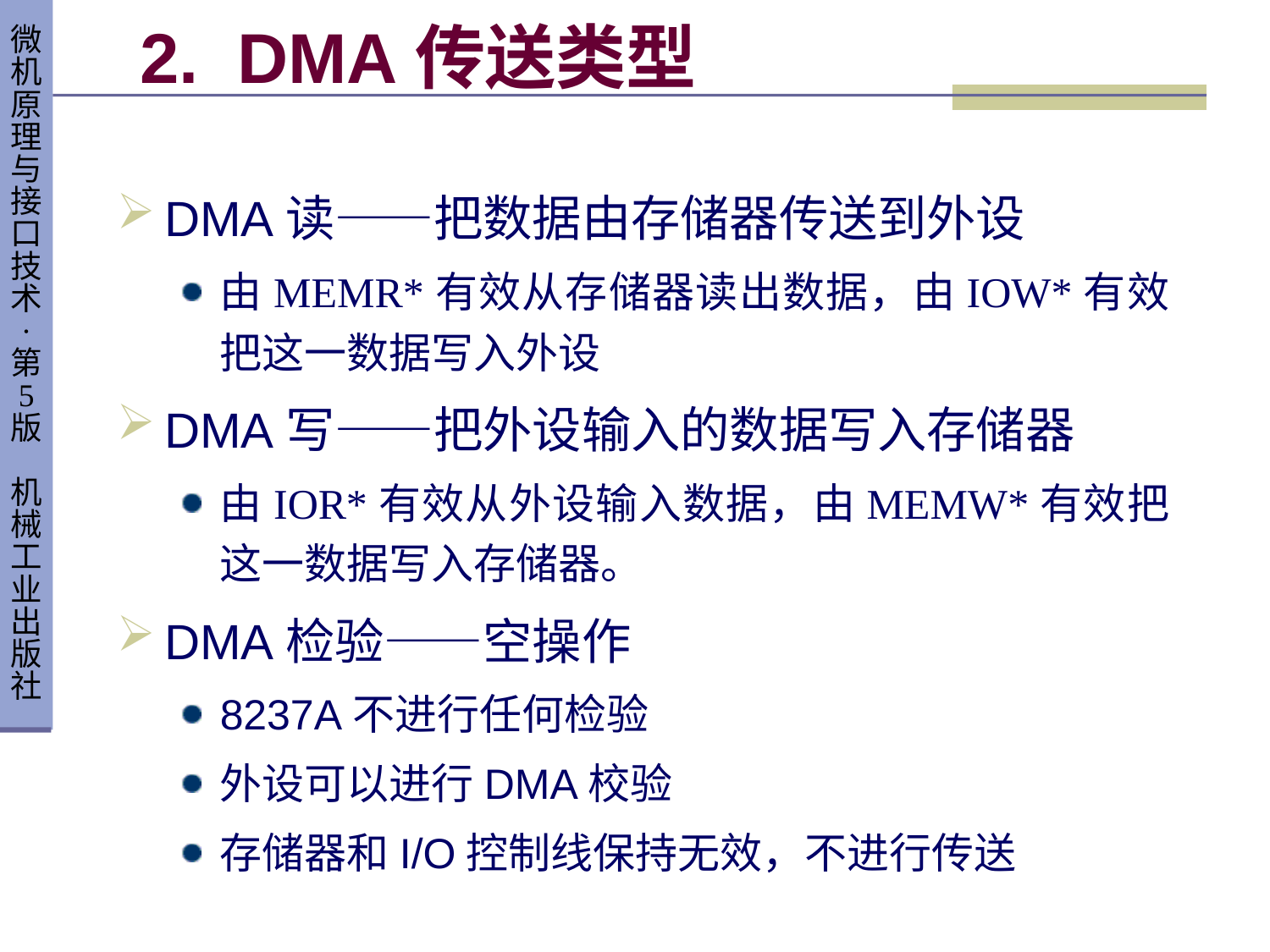

# 2.  DMA传送类型
DMA读——把数据由存储器传送到外设
由MEMR*有效从存储器读出数据，由IOW*有效把这一数据写入外设
DMA写——把外设输入的数据写入存储器
由IOR*有效从外设输入数据，由MEMW*有效把这一数据写入存储器。
DMA检验——空操作
8237A不进行任何检验
外设可以进行DMA校验
存储器和I/O控制线保持无效，不进行传送